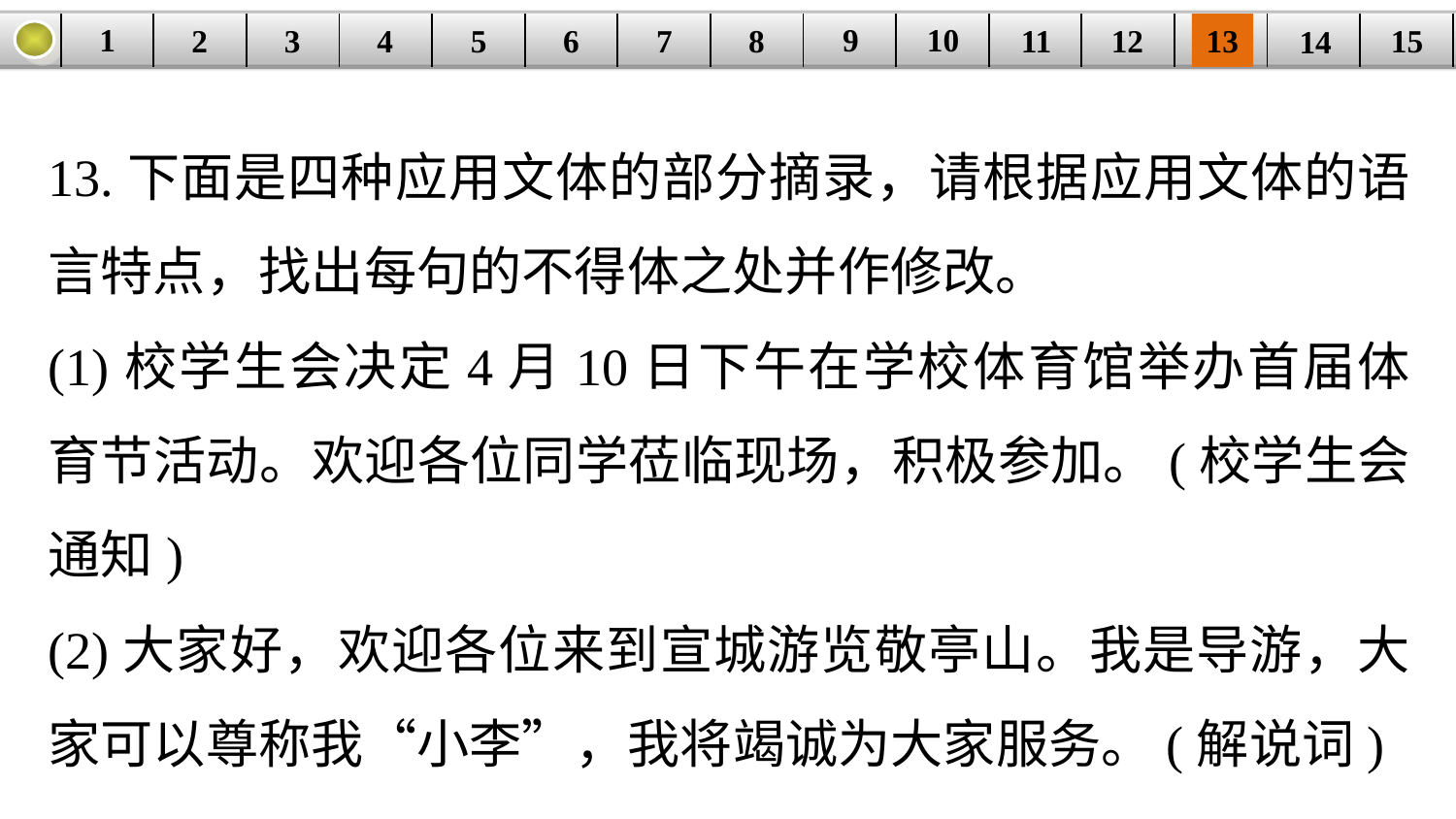

9
10
1
3
4
5
6
8
11
2
12
15
|  |  |  |  |  |  |  |  |  |  |  |  |  |  |  |
| --- | --- | --- | --- | --- | --- | --- | --- | --- | --- | --- | --- | --- | --- | --- |
7
13
14

13.下面是四种应用文体的部分摘录，请根据应用文体的语言特点，找出每句的不得体之处并作修改。
(1)校学生会决定4月10日下午在学校体育馆举办首届体育节活动。欢迎各位同学莅临现场，积极参加。(校学生会通知)
(2)大家好，欢迎各位来到宣城游览敬亭山。我是导游，大家可以尊称我“小李”，我将竭诚为大家服务。(解说词)